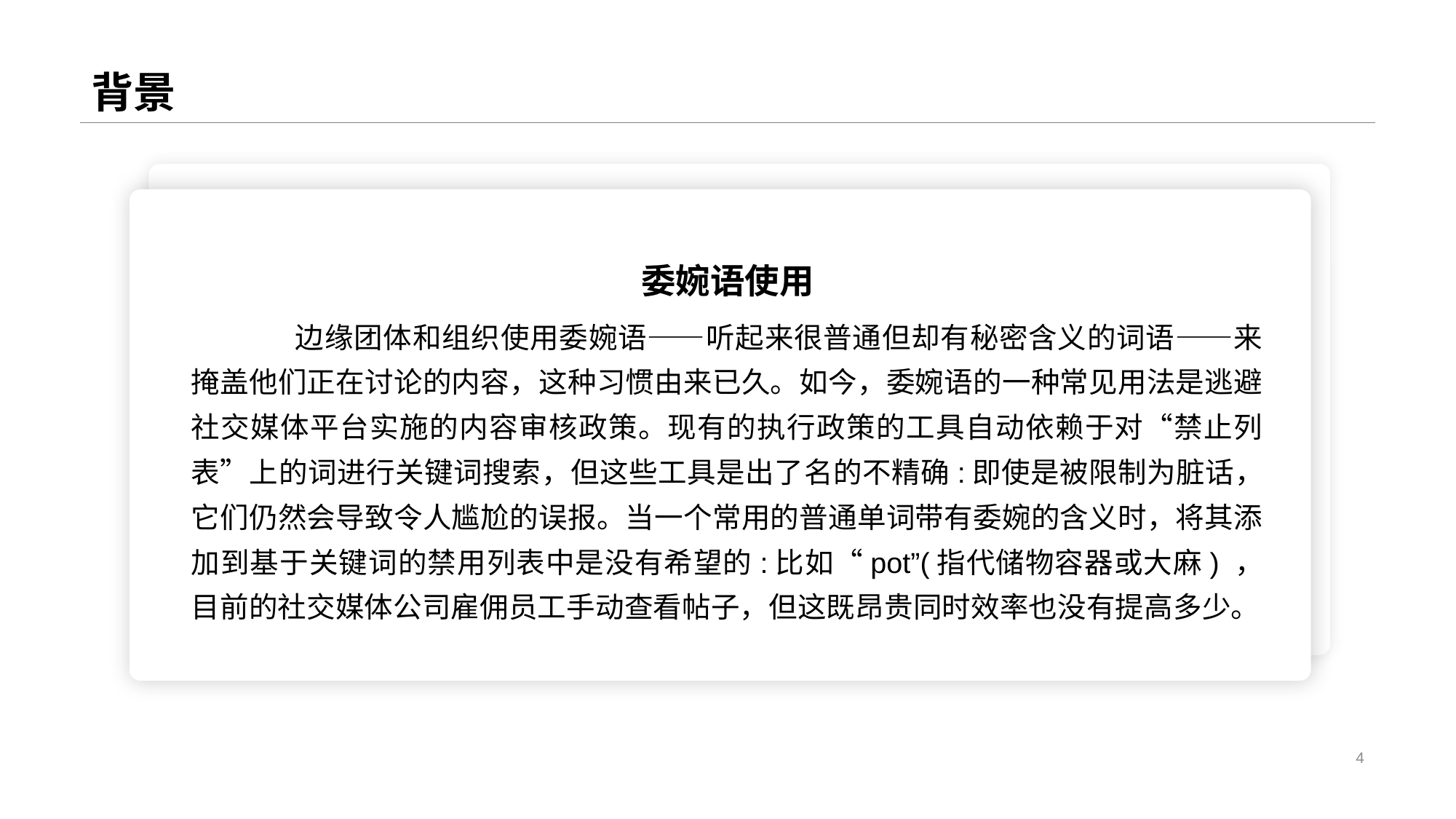

# 背景

委婉语使用
	边缘团体和组织使用委婉语——听起来很普通但却有秘密含义的词语——来掩盖他们正在讨论的内容，这种习惯由来已久。如今，委婉语的一种常见用法是逃避社交媒体平台实施的内容审核政策。现有的执行政策的工具自动依赖于对“禁止列表”上的词进行关键词搜索，但这些工具是出了名的不精确:即使是被限制为脏话，它们仍然会导致令人尴尬的误报。当一个常用的普通单词带有委婉的含义时，将其添加到基于关键词的禁用列表中是没有希望的:比如“pot”(指代储物容器或大麻) ，目前的社交媒体公司雇佣员工手动查看帖子，但这既昂贵同时效率也没有提高多少。
4